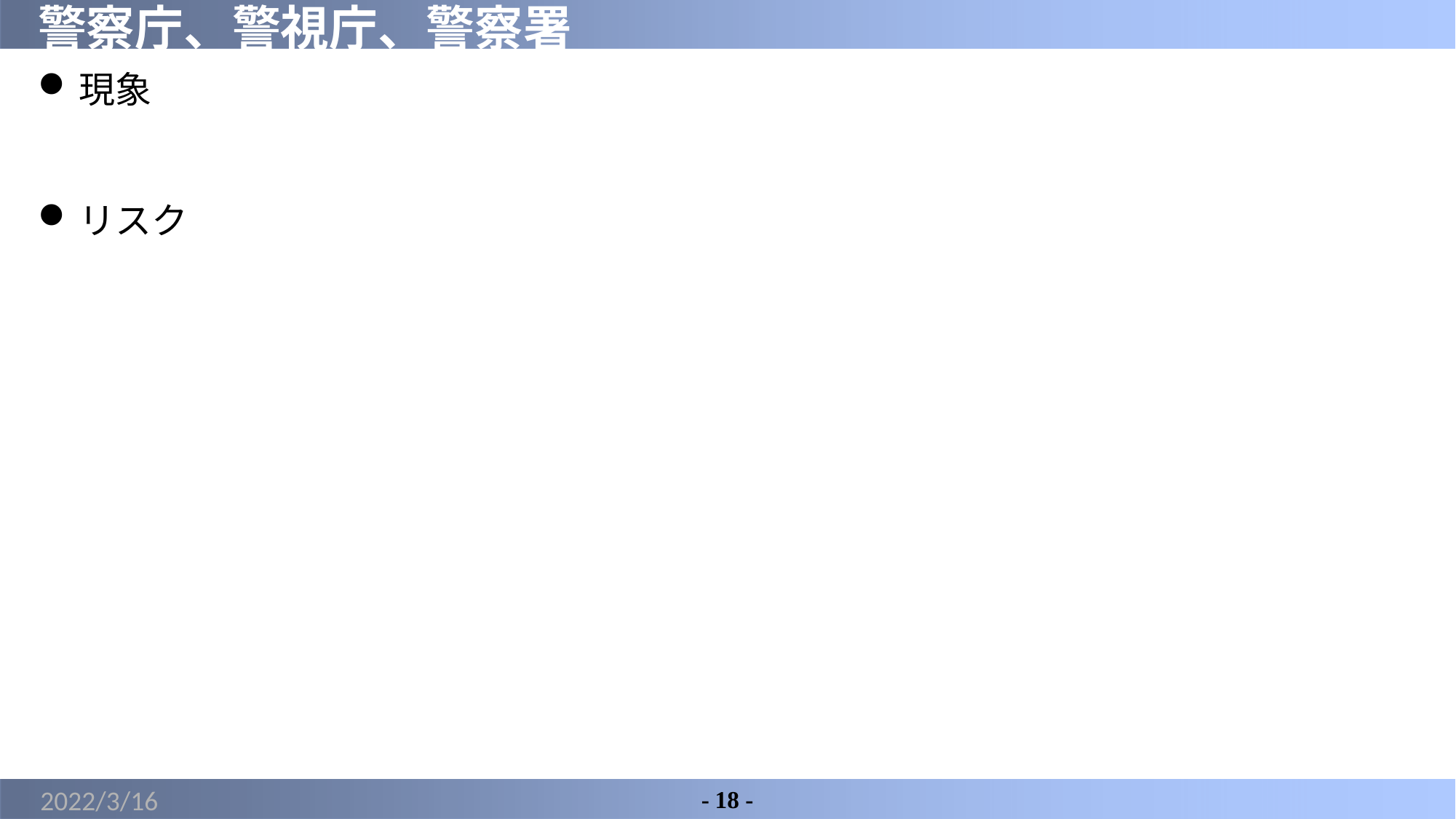

# 警察庁、警視庁、警察署
現象

リスク

2022/3/16
- 18 -